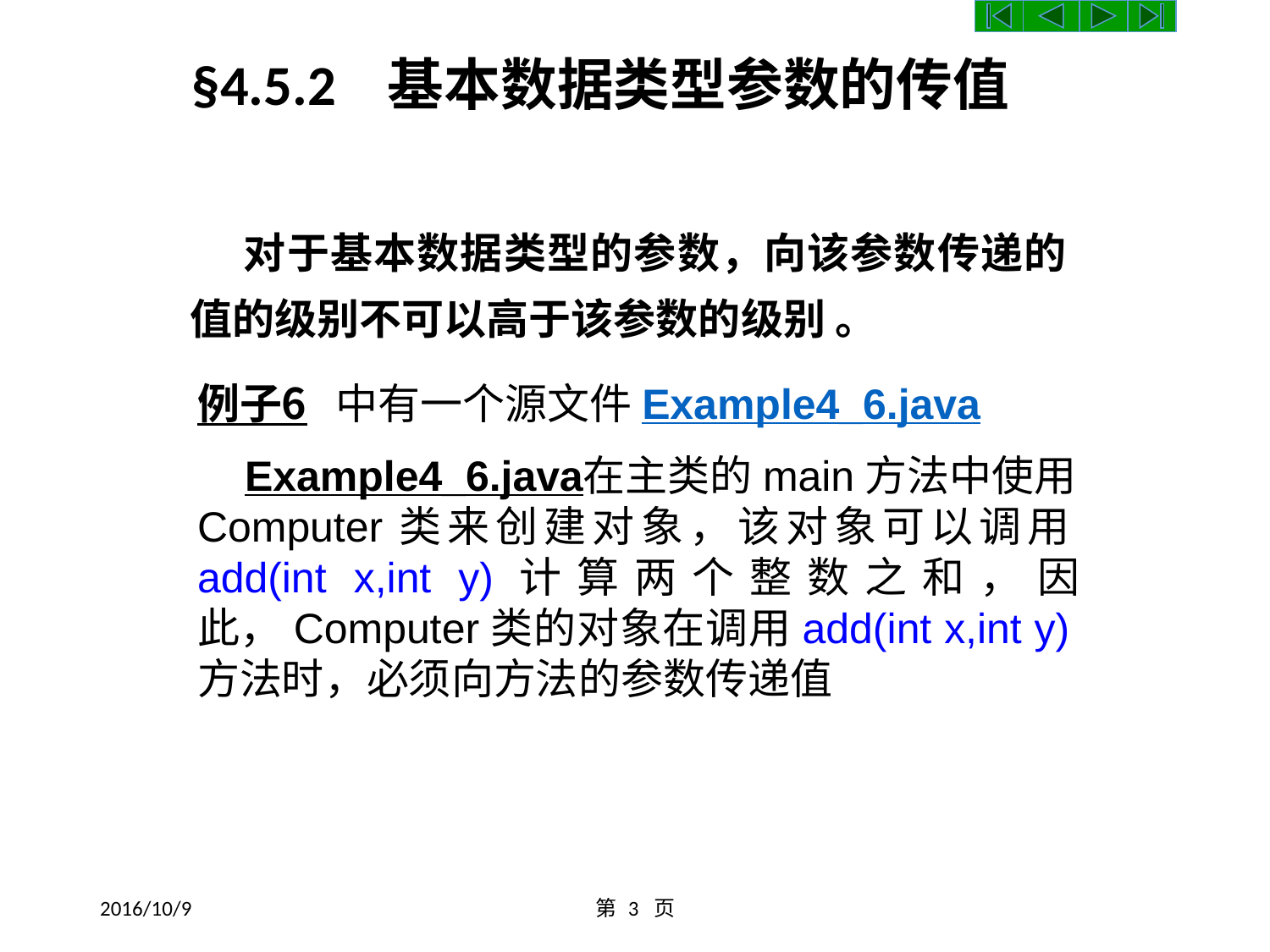

§4.5.2   基本数据类型参数的传值
    对于基本数据类型的参数，向该参数传递的值的级别不可以高于该参数的级别 。

例子6   中有一个源文件Example4_6.java
    Example4_6.java在主类的main方法中使用Computer类来创建对象，该对象可以调用add(int x,int y)计算两个整数之和，因此，Computer类的对象在调用add(int x,int y)方法时，必须向方法的参数传递值
2016/10/9
第 3  页